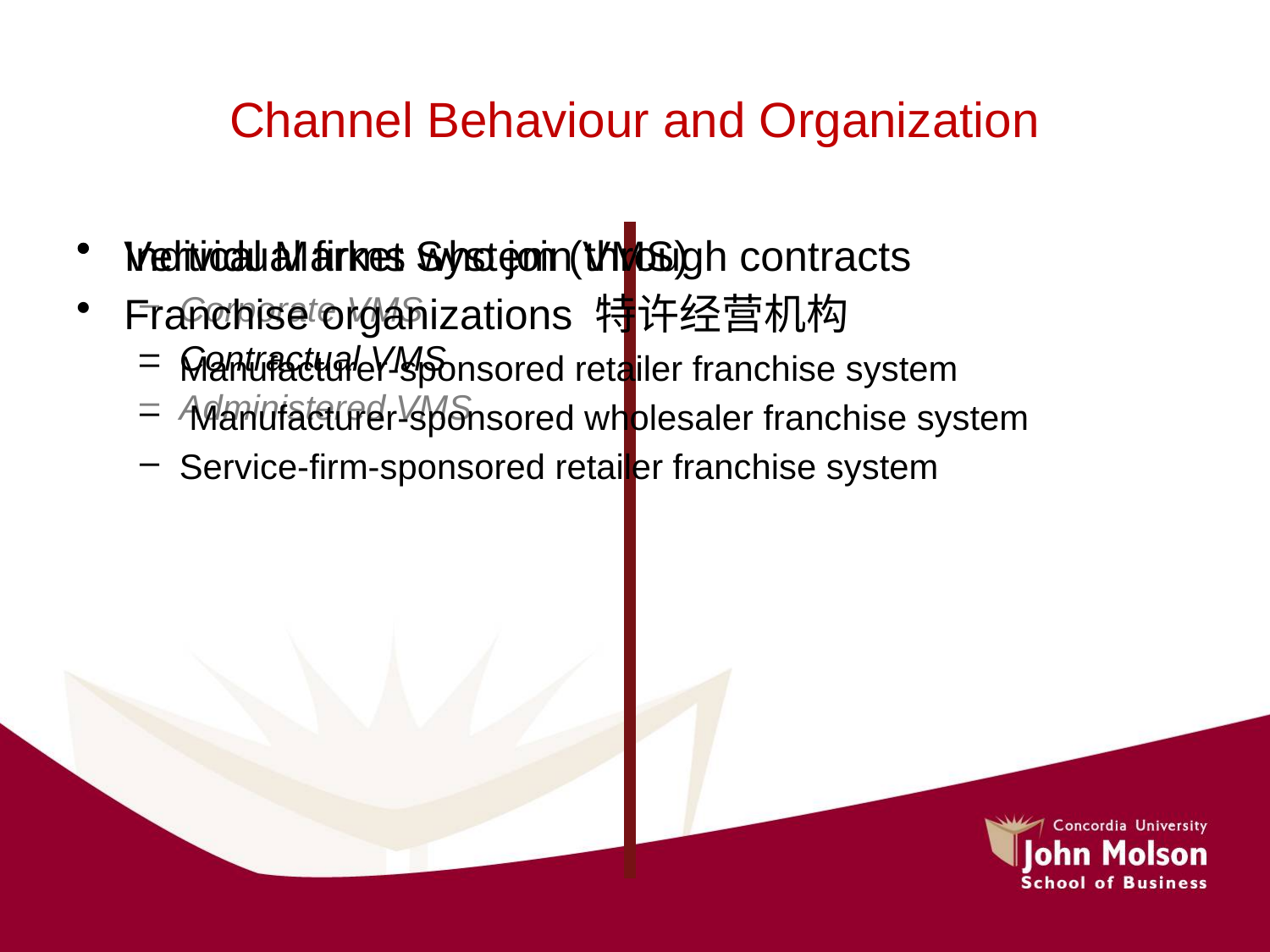

# Channel Behaviour and Organization
Vertical Market System (VMS)
Corporate VMS
Contractual VMS
Administered VMS

Individual firms who join through contracts
Franchise organizations 特许经营机构
Manufacturer-sponsored retailer franchise system
 Manufacturer-sponsored wholesaler franchise system
Service-firm-sponsored retailer franchise system